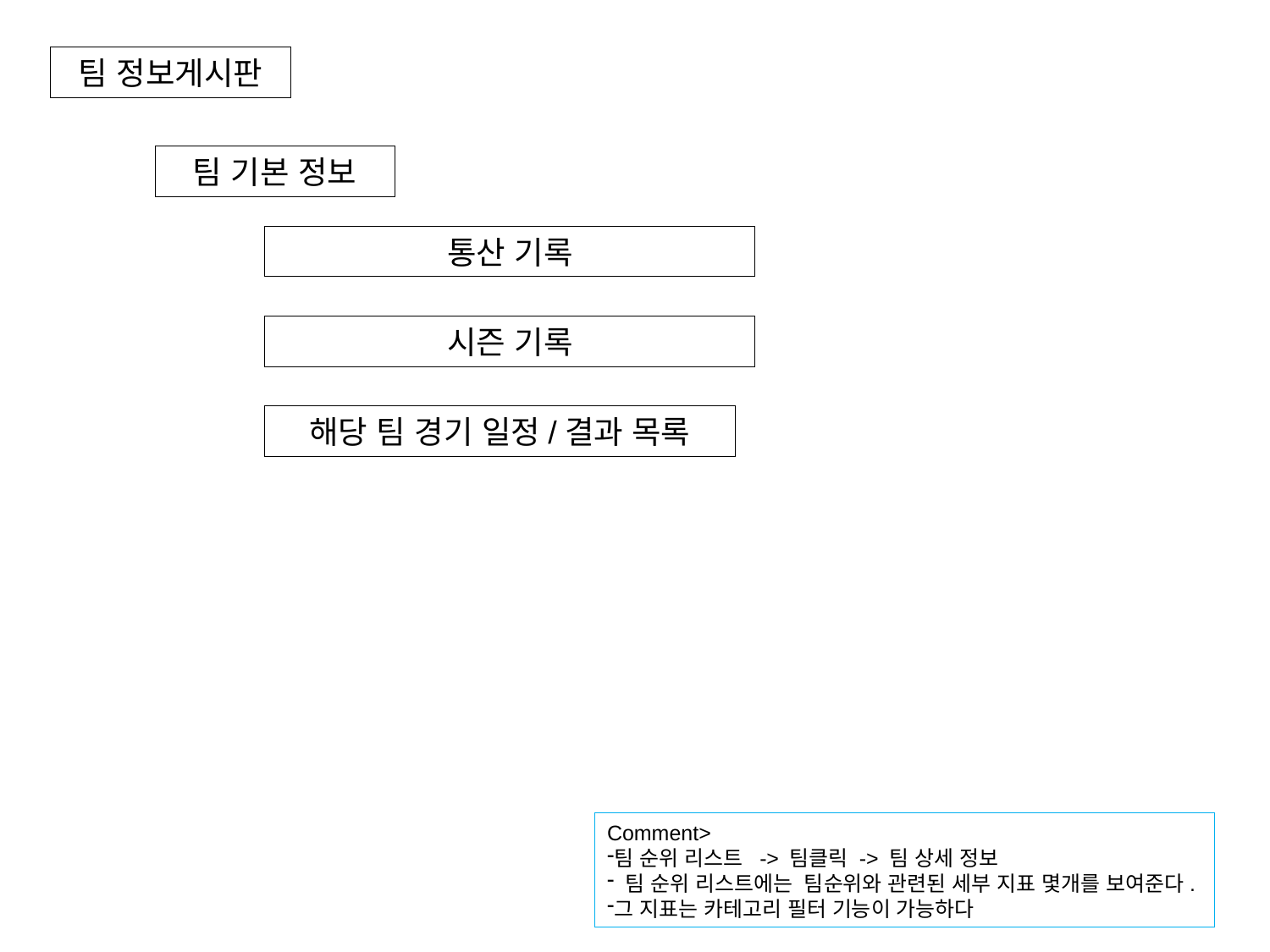

팀 정보게시판
팀 기본 정보
통산 기록
시즌 기록
해당 팀 경기 일정/결과 목록
Comment>
팀 순위 리스트  -> 팀클릭 -> 팀 상세 정보
 팀 순위 리스트에는  팀순위와 관련된 세부 지표 몇개를 보여준다.
그 지표는 카테고리 필터 기능이 가능하다